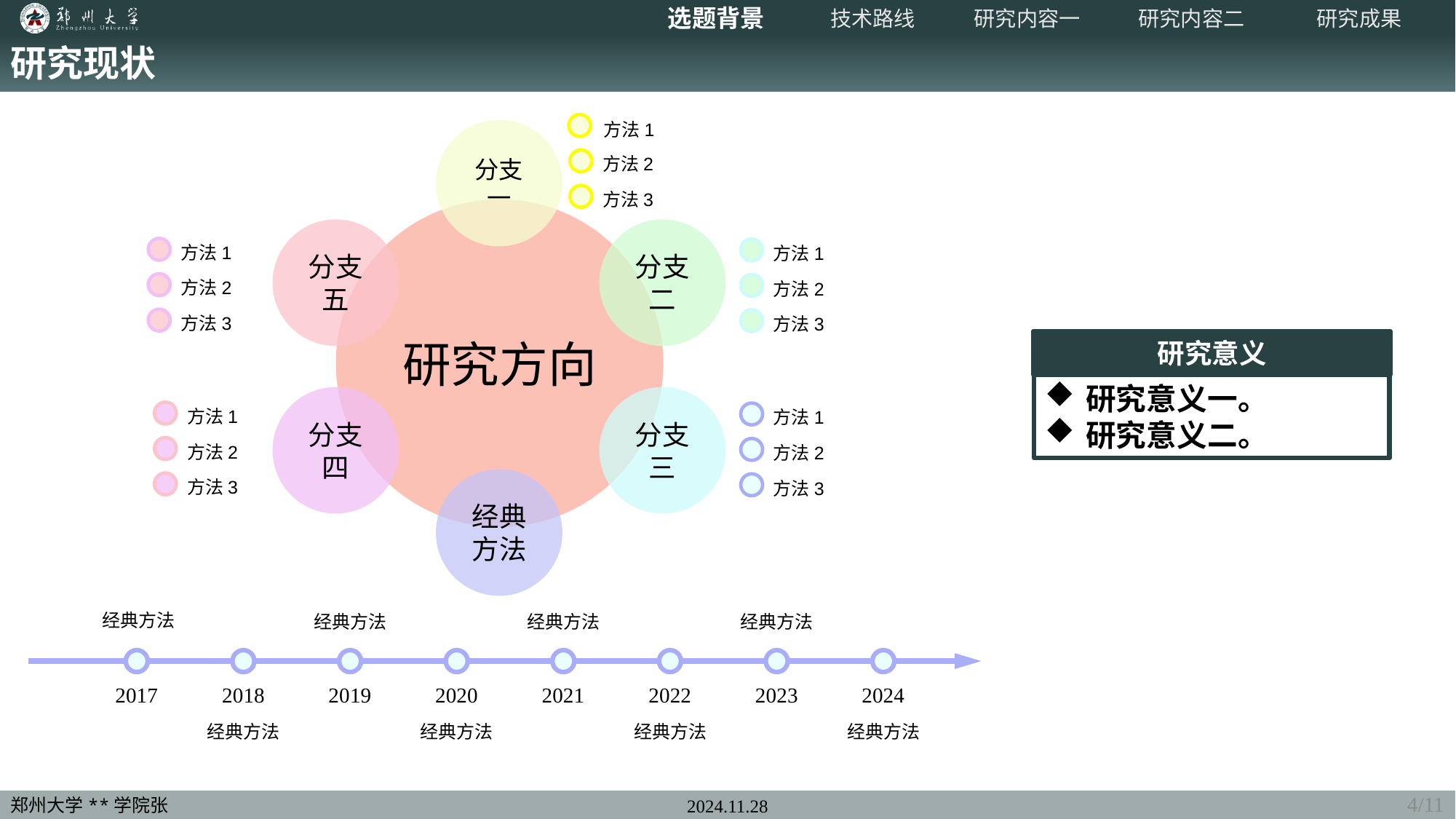

选题背景
技术路线
研究内容一
研究内容二
研究成果
研究现状
方法1

分支一
方法2

方法3

研究方向
分支五
分支二
方法1
方法1

方法2
方法2

方法3
方法3

研究意义
研究意义一。
研究意义二。
分支四
分支三
方法1
方法1

方法2
方法2

经典方法
方法3
方法3

经典方法
经典方法
经典方法
经典方法

2017
2018
2019
2020
2021
2022
2023
2024
经典方法
经典方法
经典方法
经典方法
4/11